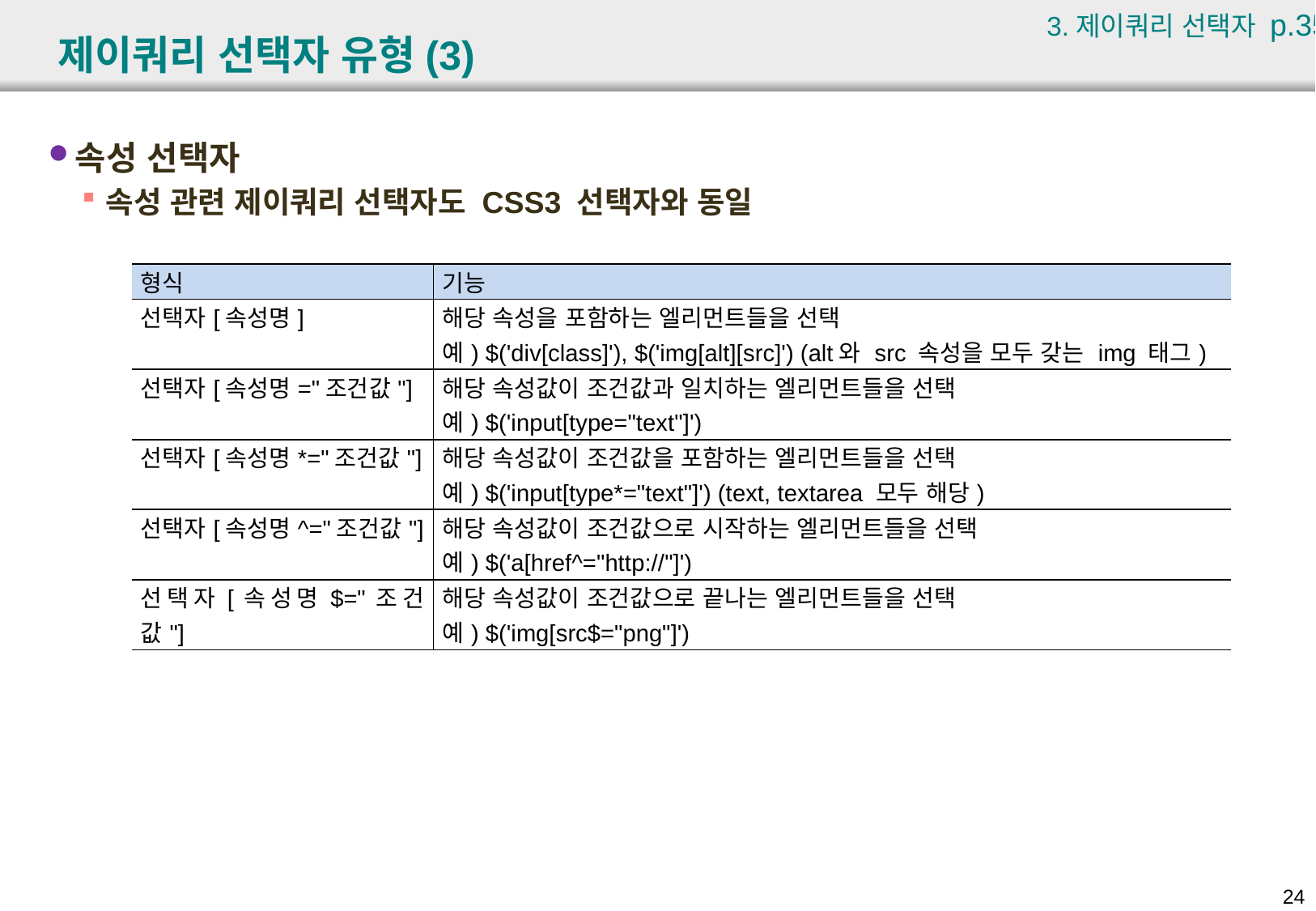

3.제이쿼리 선택자 p.354
# 제이쿼리 선택자 유형(3)
속성 선택자
속성 관련 제이쿼리 선택자도 CSS3 선택자와 동일
| 형식 | 기능 |
| --- | --- |
| 선택자[속성명] | 해당 속성을 포함하는 엘리먼트들을 선택 예) $('div[class]'), $('img[alt][src]') (alt와 src 속성을 모두 갖는 img 태그) |
| 선택자[속성명="조건값"] | 해당 속성값이 조건값과 일치하는 엘리먼트들을 선택 예) $('input[type="text"]') |
| 선택자[속성명\*="조건값"] | 해당 속성값이 조건값을 포함하는 엘리먼트들을 선택 예) $('input[type\*="text"]') (text, textarea 모두 해당) |
| 선택자[속성명^="조건값"] | 해당 속성값이 조건값으로 시작하는 엘리먼트들을 선택 예) $('a[href^="http://"]') |
| 선택자[속성명$="조건값"] | 해당 속성값이 조건값으로 끝나는 엘리먼트들을 선택 예) $('img[src$="png"]') |